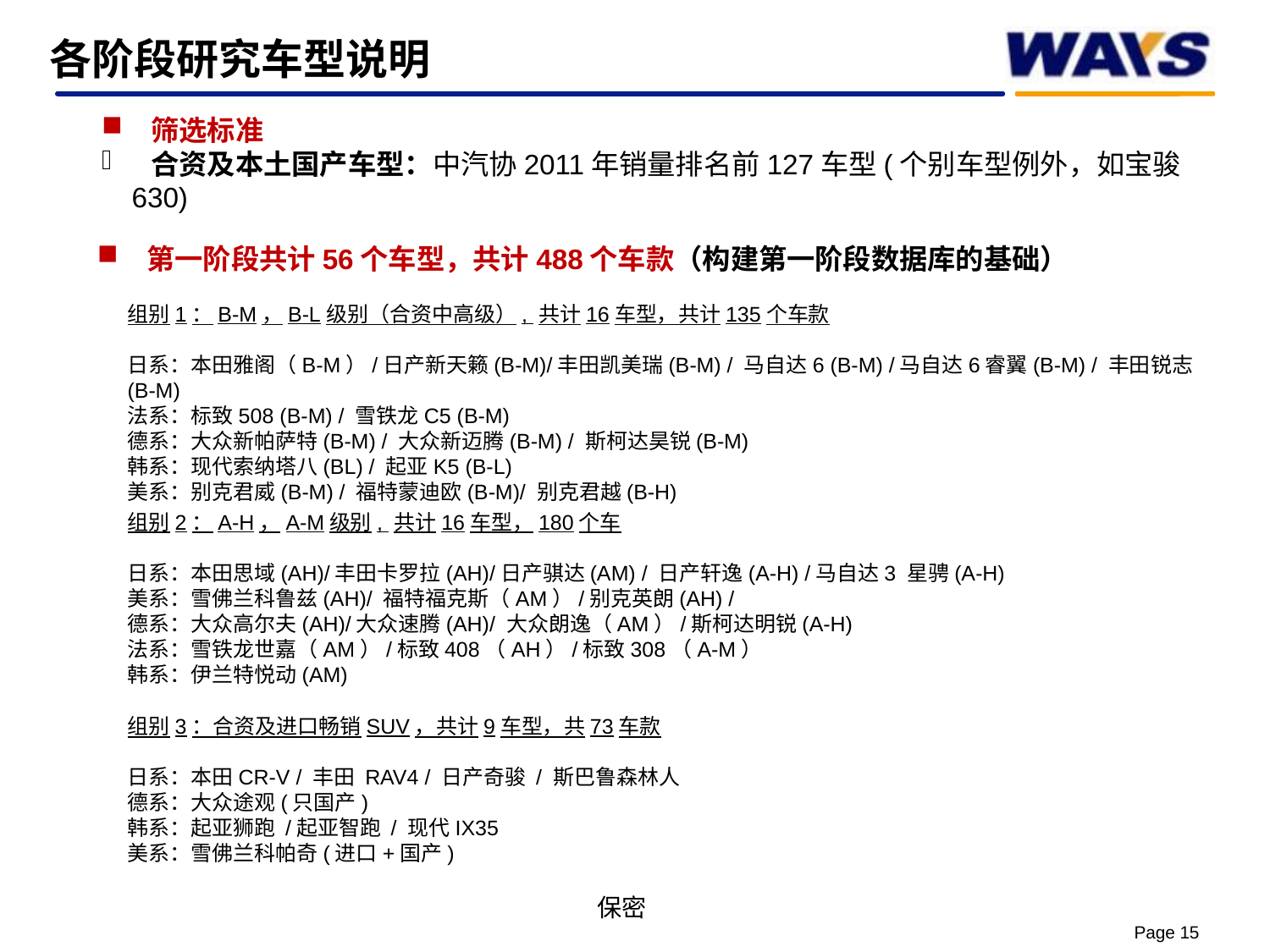

各阶段研究车型说明
  筛选标准
  合资及本土国产车型：中汽协2011年销量排名前127车型(个别车型例外，如宝骏630)
  第一阶段共计56个车型，共计488个车款（构建第一阶段数据库的基础）
组别1：B-M，B-L级别（合资中高级）, 共计16车型，共计135个车款

日系：本田雅阁（B-M）/日产新天籁(B-M)/丰田凯美瑞(B-M) / 马自达6 (B-M) /马自达6睿翼(B-M) / 丰田锐志(B-M)
法系：标致508 (B-M) / 雪铁龙C5 (B-M)
德系：大众新帕萨特(B-M) / 大众新迈腾(B-M) / 斯柯达昊锐(B-M)
韩系：现代索纳塔八(BL) / 起亚K5 (B-L)
美系：别克君威(B-M) / 福特蒙迪欧(B-M)/ 别克君越(B-H)

组别2：A-H，A-M级别, 共计16车型，180个车

日系：本田思域(AH)/丰田卡罗拉(AH)/日产骐达(AM) / 日产轩逸(A-H) /马自达3 星骋(A-H)
美系：雪佛兰科鲁兹(AH)/ 福特福克斯（AM）/别克英朗(AH) /
德系：大众高尔夫(AH)/大众速腾(AH)/ 大众朗逸（AM）/斯柯达明锐(A-H)
法系：雪铁龙世嘉（AM）/标致408（AH）/标致308（A-M）
韩系：伊兰特悦动(AM)
组别3：合资及进口畅销SUV，共计9车型，共73车款

日系：本田CR-V / 丰田 RAV4 / 日产奇骏 / 斯巴鲁森林人
德系：大众途观(只国产)
韩系：起亚狮跑 /起亚智跑 / 现代IX35
美系：雪佛兰科帕奇(进口+国产)